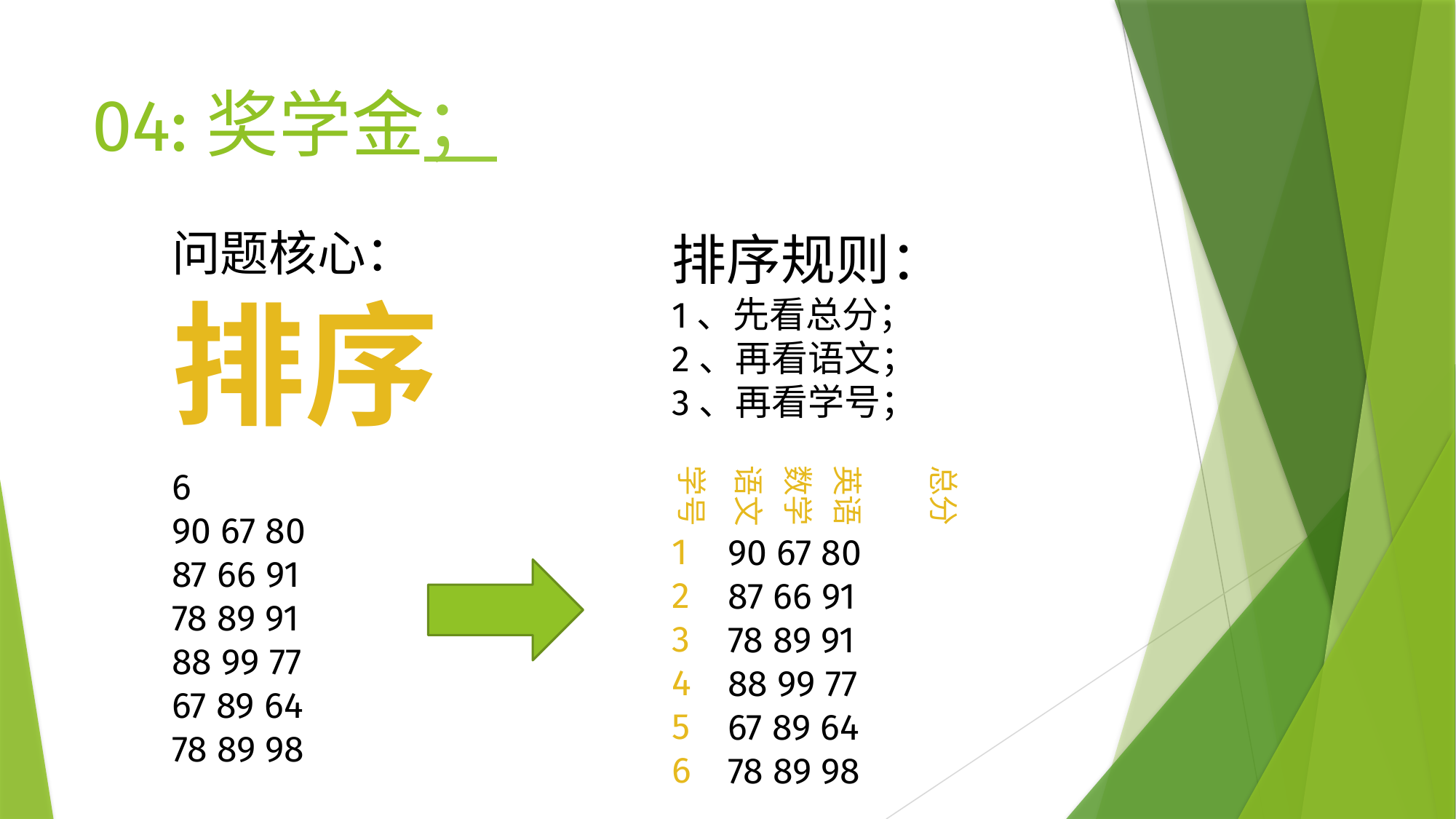

# 04:奖学金；
问题核心：
排序
排序规则：
1、先看总分；
2、再看语文；
3、再看学号；
数学
英语
总分
语文
学号
6
90 67 80
87 66 91
78 89 91
88 99 77
67 89 64
78 89 98

1
2
3
4
5
6
90 67 80
87 66 91
78 89 91
88 99 77
67 89 64
78 89 98